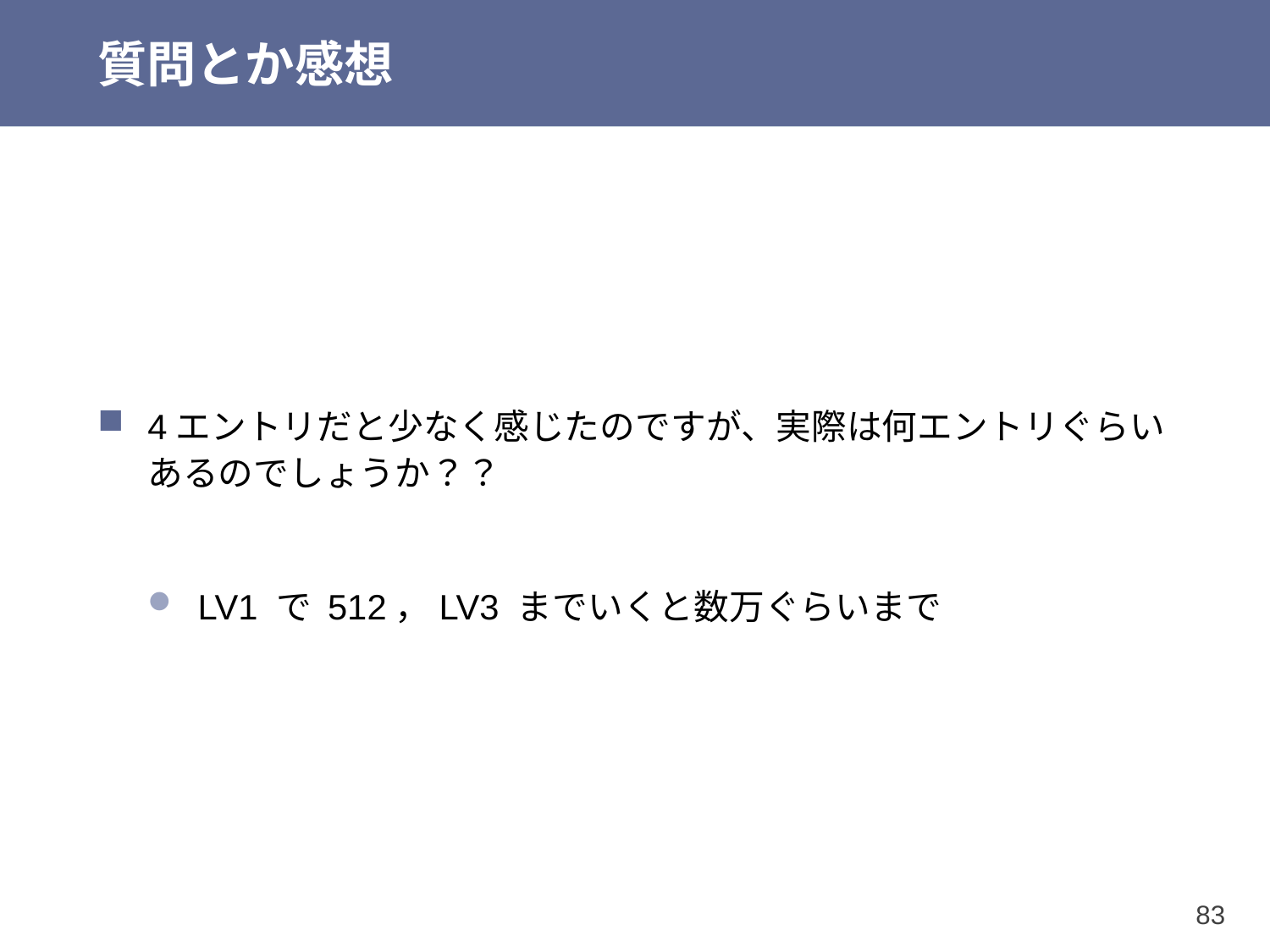

# 質問とか感想
4エントリだと少なく感じたのですが、実際は何エントリぐらいあるのでしょうか？？

LV1 で 512，LV3 までいくと数万ぐらいまで